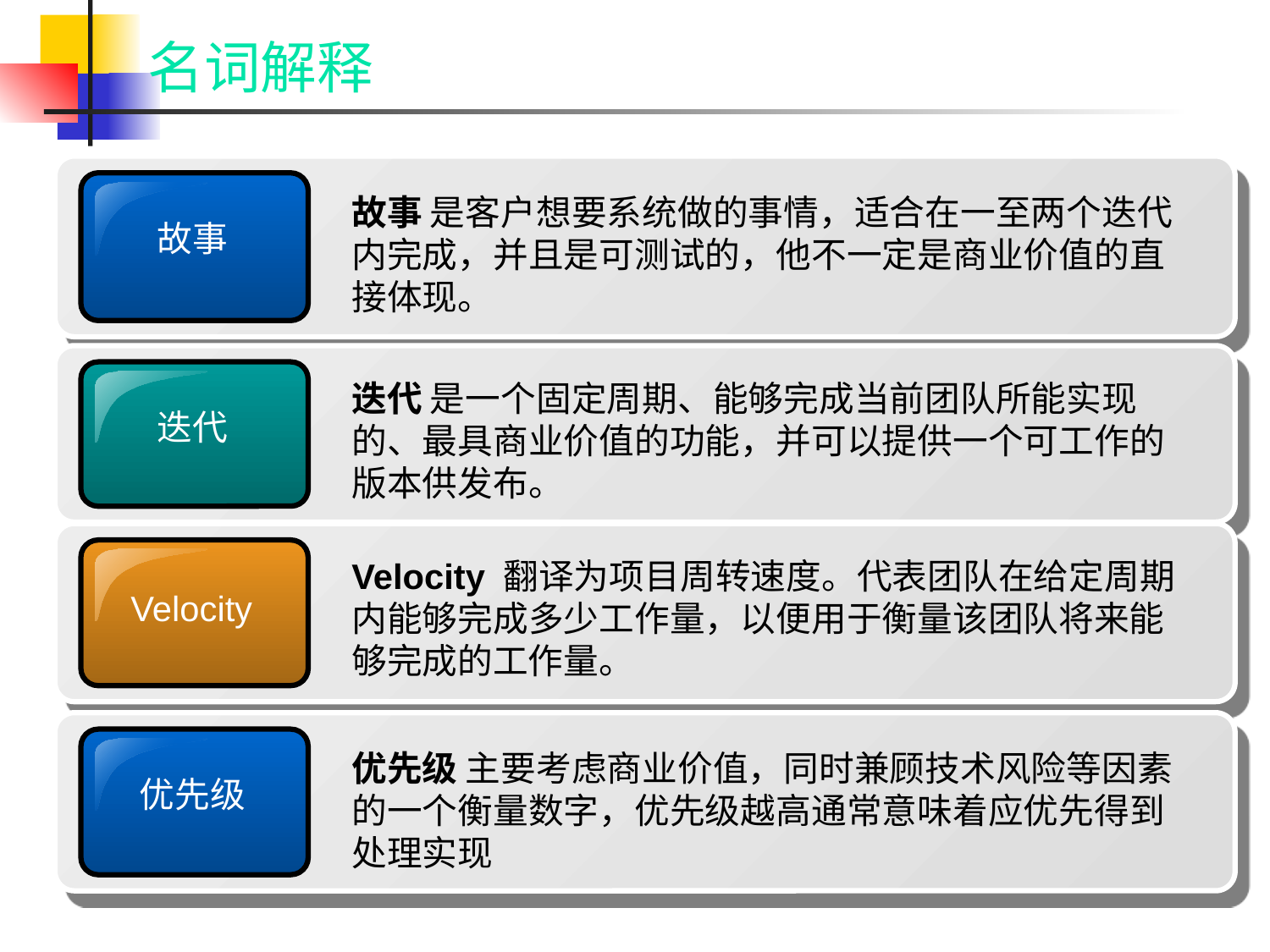

# 名词解释

故事 是客户想要系统做的事情，适合在一至两个迭代内完成，并且是可测试的，他不一定是商业价值的直接体现。
故事

迭代 是一个固定周期、能够完成当前团队所能实现的、最具商业价值的功能，并可以提供一个可工作的版本供发布。

迭代

Velocity 翻译为项目周转速度。代表团队在给定周期内能够完成多少工作量，以便用于衡量该团队将来能够完成的工作量。

Velocity

优先级 主要考虑商业价值，同时兼顾技术风险等因素的一个衡量数字，优先级越高通常意味着应优先得到处理实现
优先级